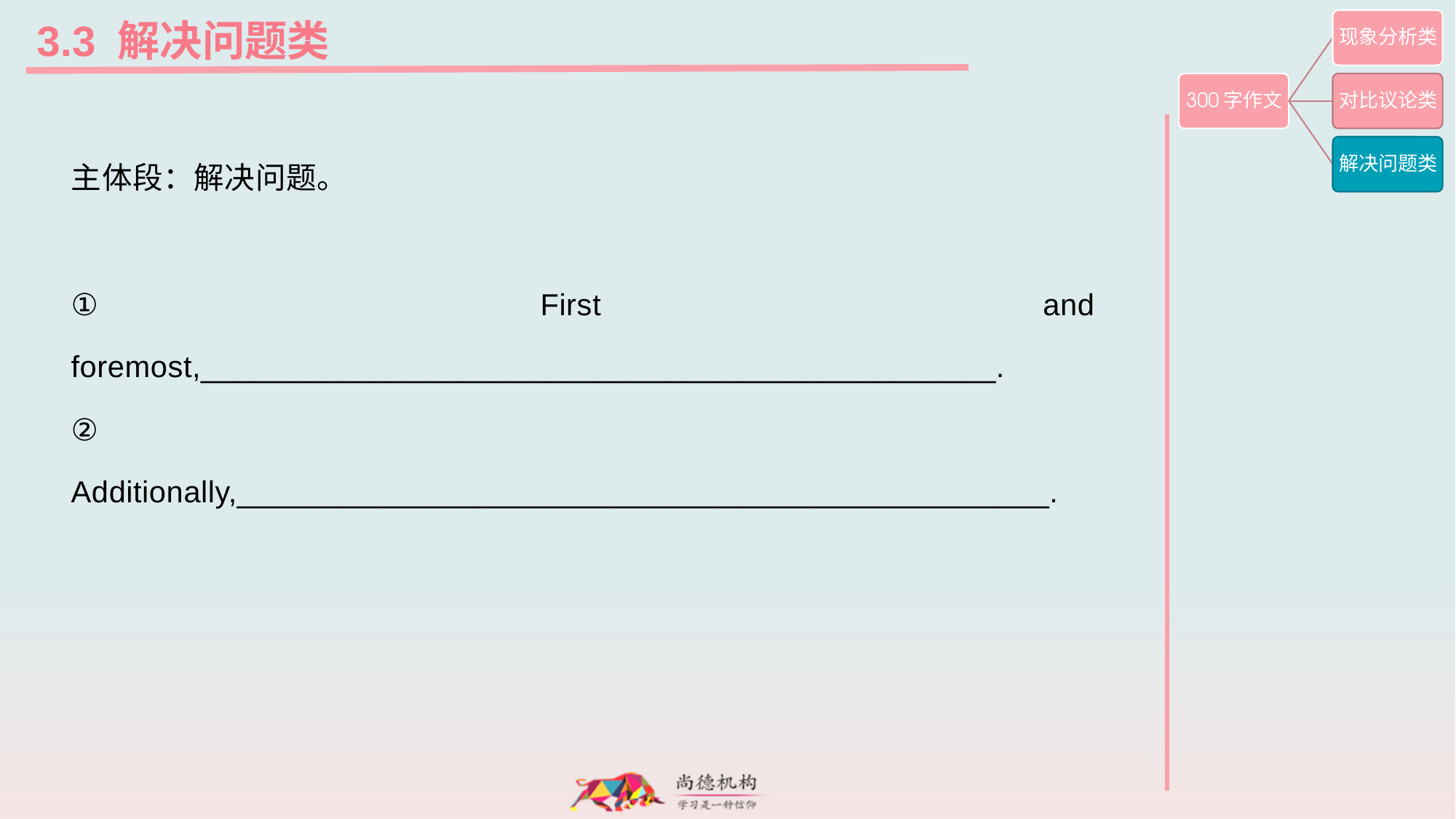

3.3 解决问题类
300字作文

现象分析类

对比议论类

解决问题类
主体段：解决问题。

① First and foremost,______________________________________________.
② Additionally,_______________________________________________.